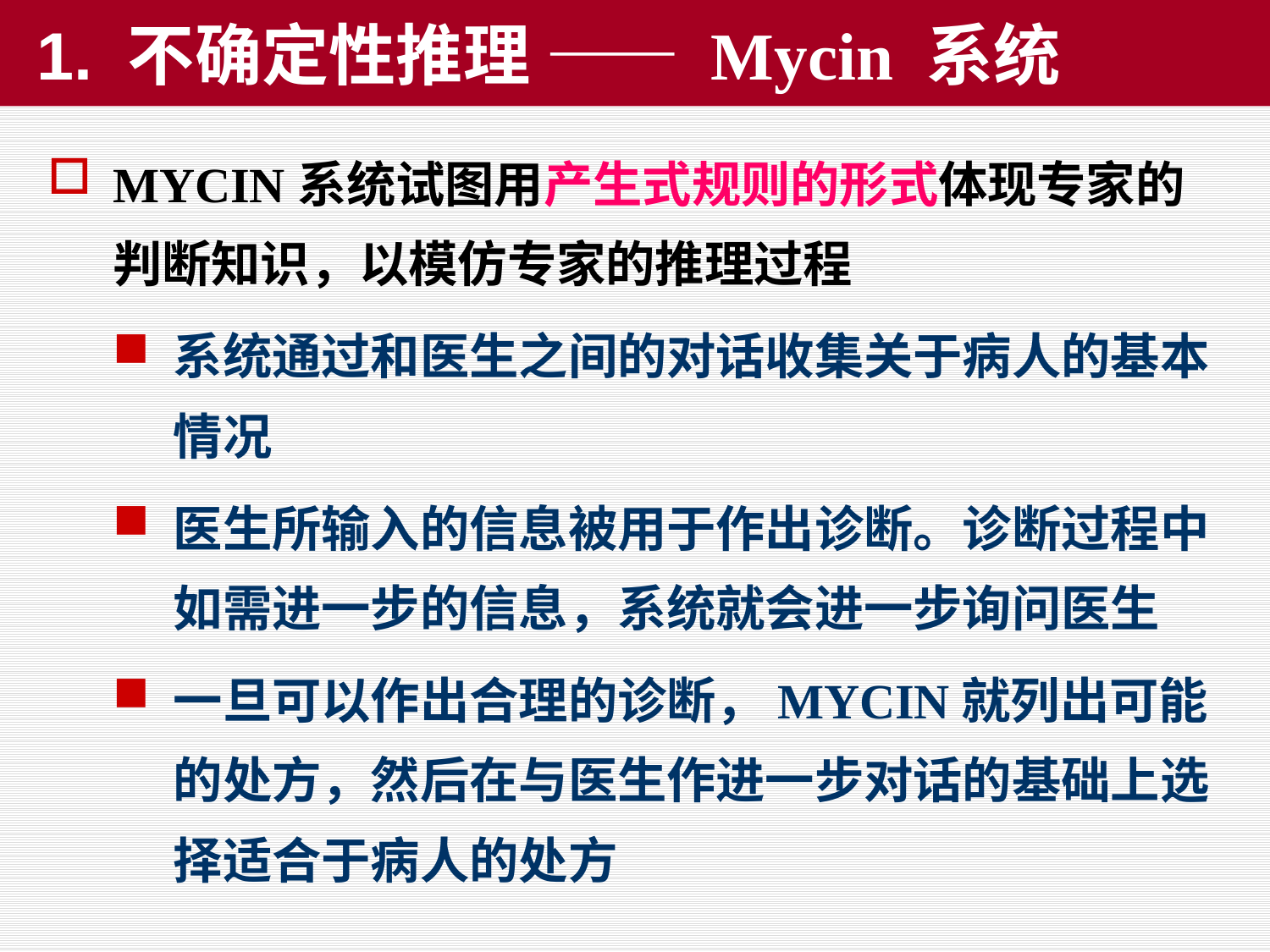

# 1. 不确定性推理 —— Mycin 系统
MYCIN系统试图用产生式规则的形式体现专家的判断知识，以模仿专家的推理过程
系统通过和医生之间的对话收集关于病人的基本情况
医生所输入的信息被用于作出诊断。诊断过程中如需进一步的信息，系统就会进一步询问医生
一旦可以作出合理的诊断，MYCIN就列出可能的处方，然后在与医生作进一步对话的基础上选择适合于病人的处方